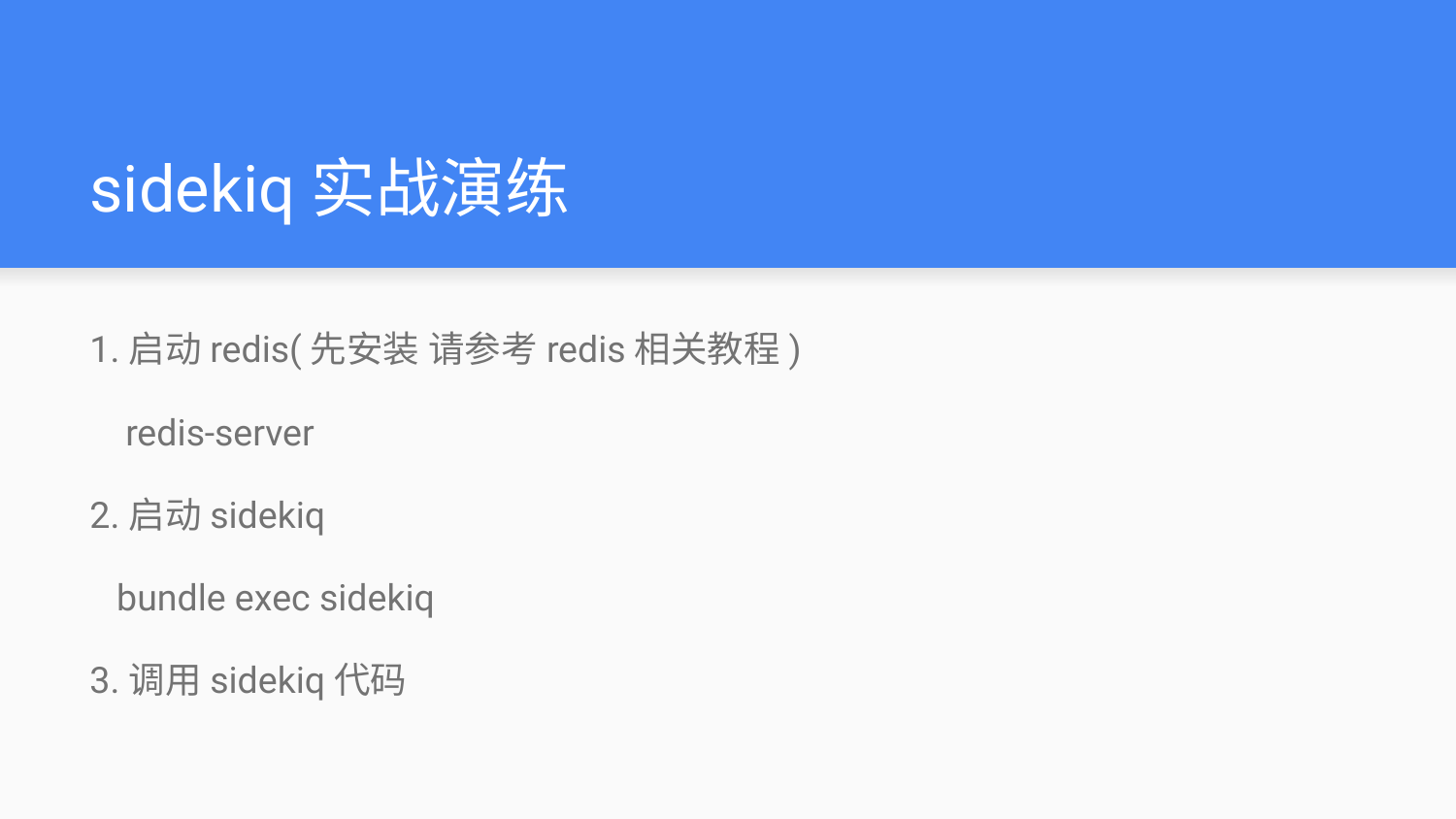

# sidekiq实战演练
1.启动redis(先安装 请参考redis相关教程)
    redis-server
2.启动sidekiq
   bundle exec sidekiq
3.调用sidekiq代码